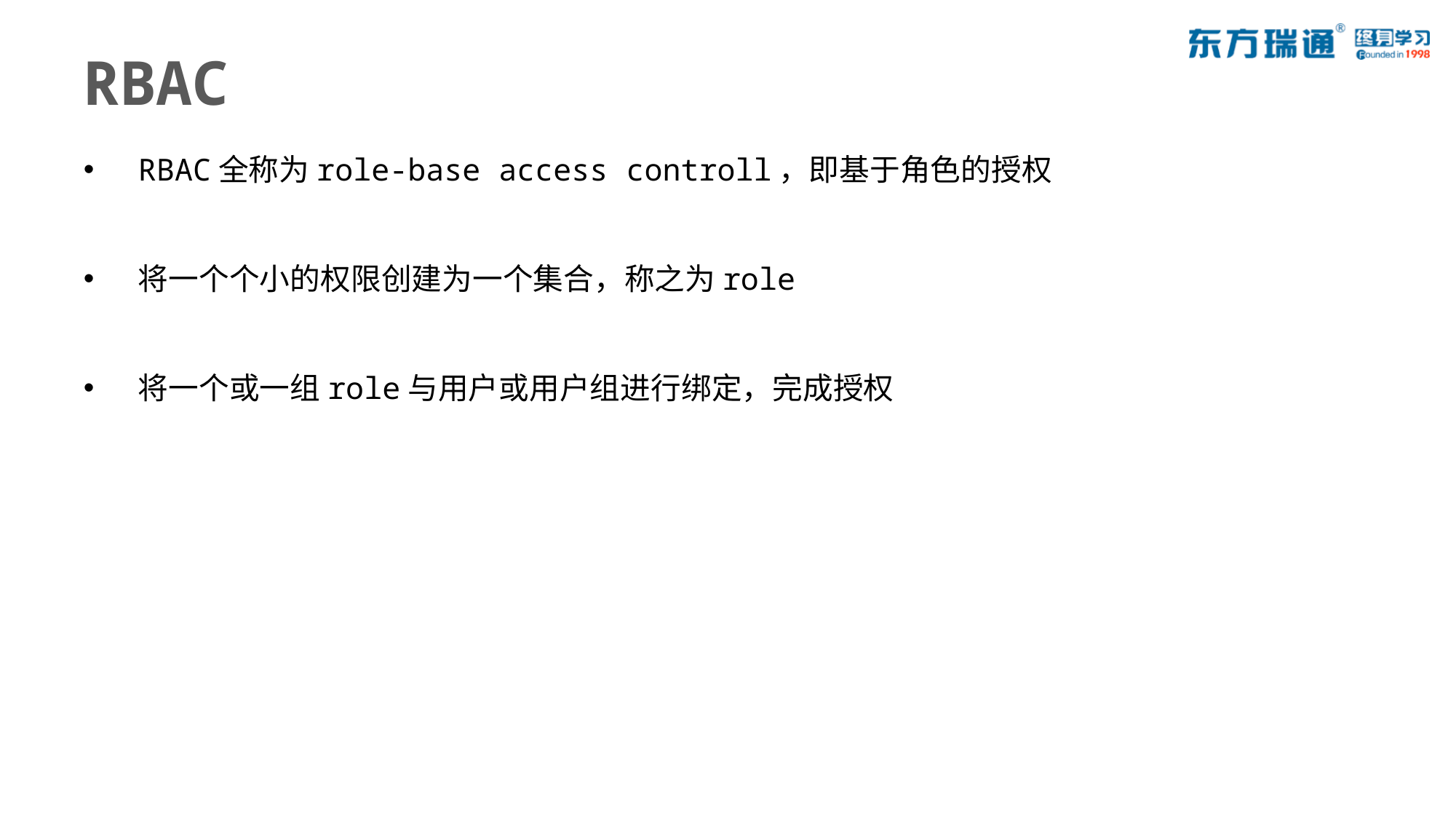

# RBAC
RBAC全称为role-base access controll，即基于角色的授权

将一个个小的权限创建为一个集合，称之为role

将一个或一组role与用户或用户组进行绑定，完成授权